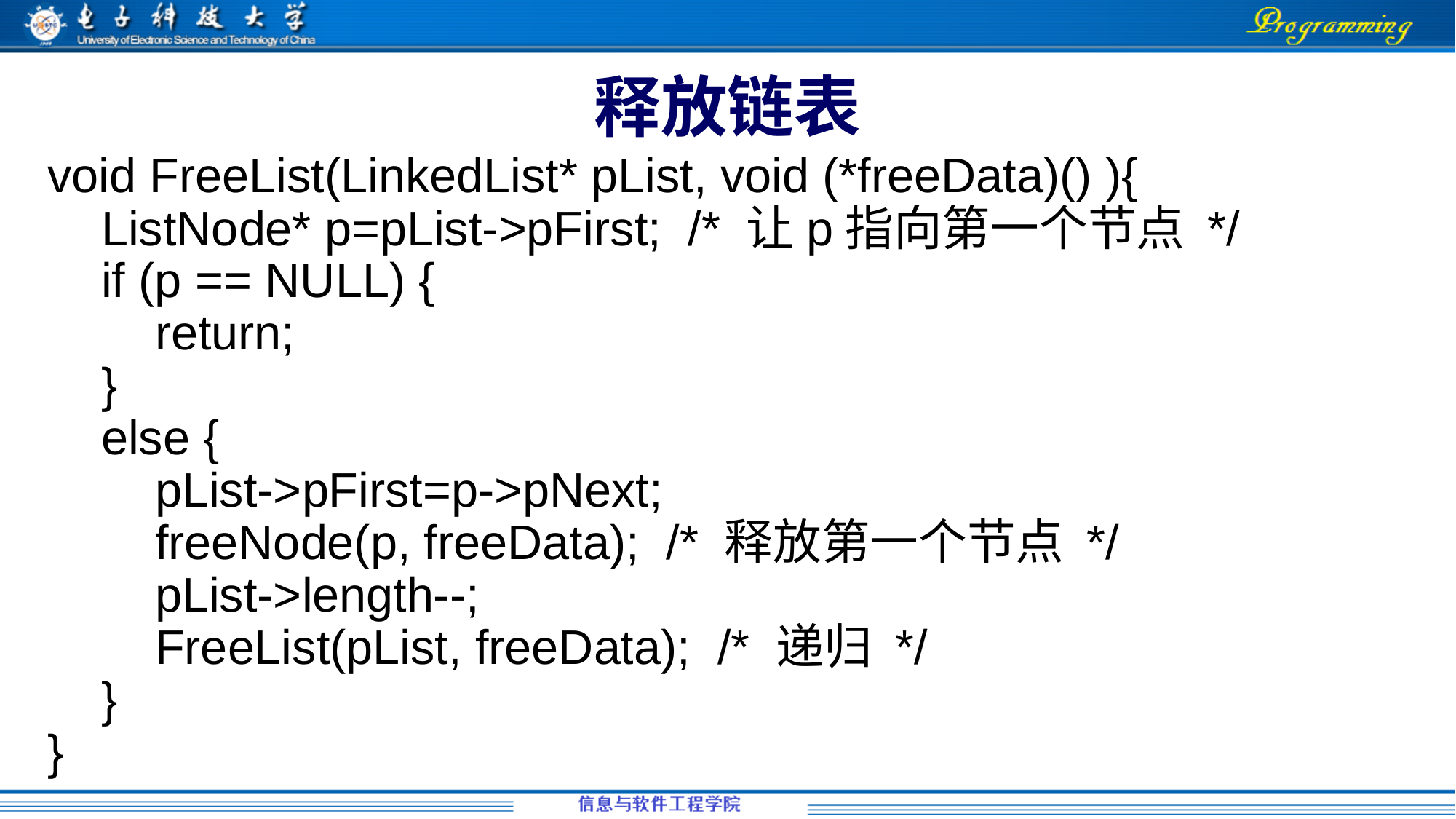

# 释放链表
void FreeList(LinkedList* pList, void (*freeData)() ){
    ListNode* p=pList->pFirst;  /* 让p指向第一个节点 */
    if (p == NULL) {
        return;
    }
    else {
        pList->pFirst=p->pNext;
        freeNode(p, freeData);  /* 释放第一个节点 */
        pList->length--;
        FreeList(pList, freeData);  /* 递归 */
    }
}